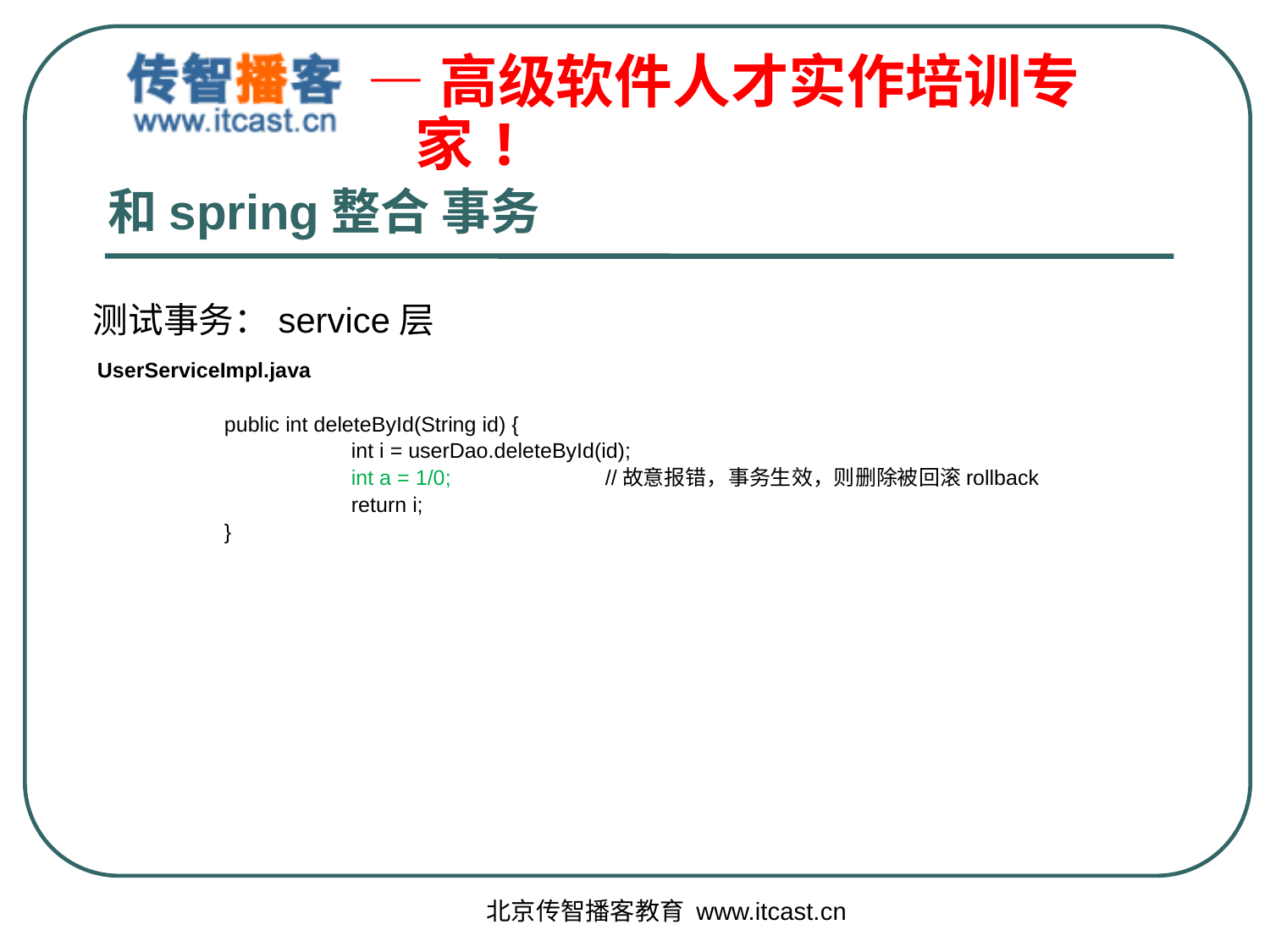

# 和spring整合 事务
测试事务：service层
UserServiceImpl.java

	public int deleteById(String id) {
		int i = userDao.deleteById(id);
		int a = 1/0;		//故意报错，事务生效，则删除被回滚rollback
		return i;
	}

北京传智播客教育 www.itcast.cn